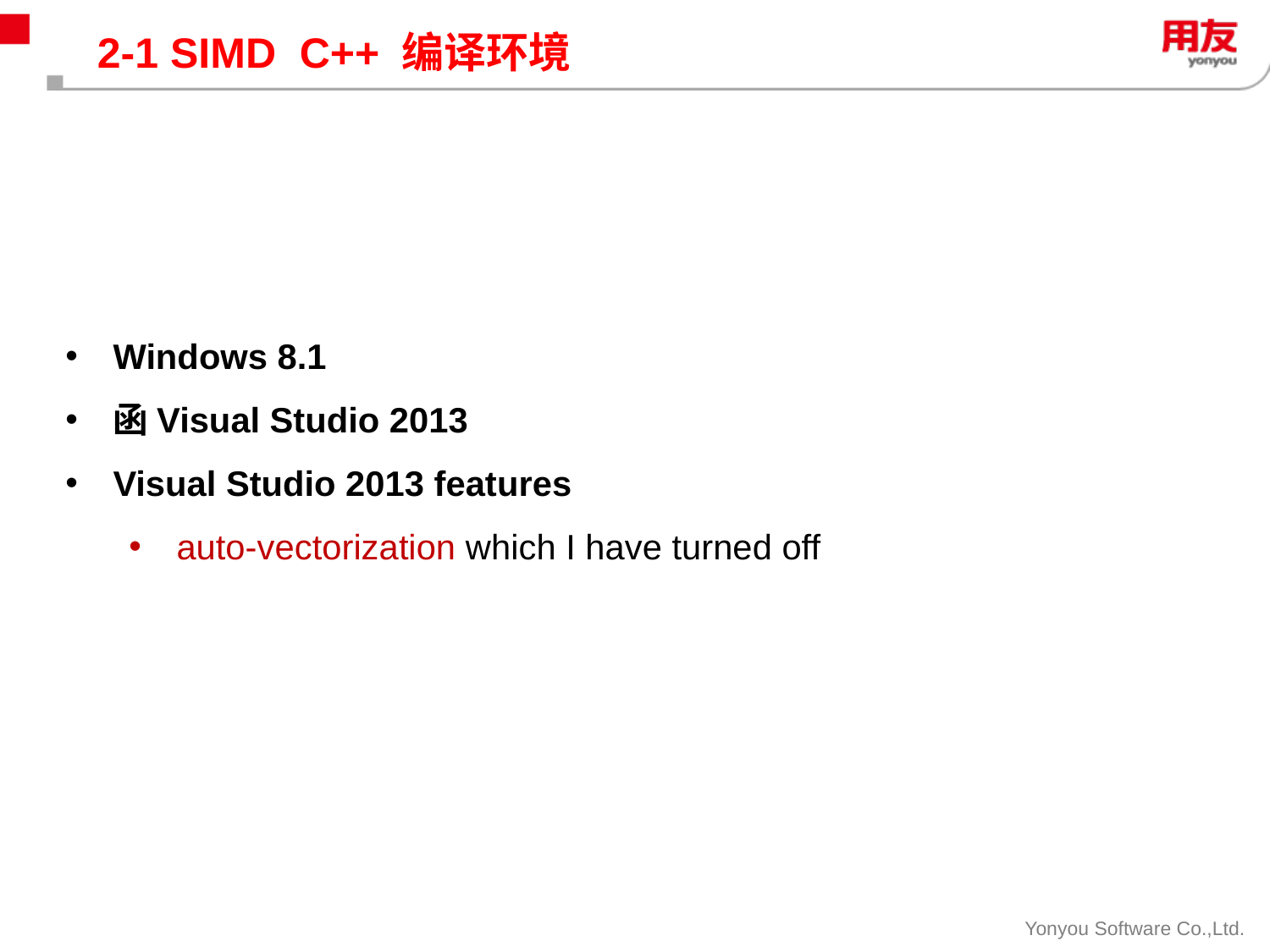

# 2-1 SIMD  C++ 编译环境
Windows 8.1
函Visual Studio 2013
Visual Studio 2013 features
auto-vectorization which I have turned off